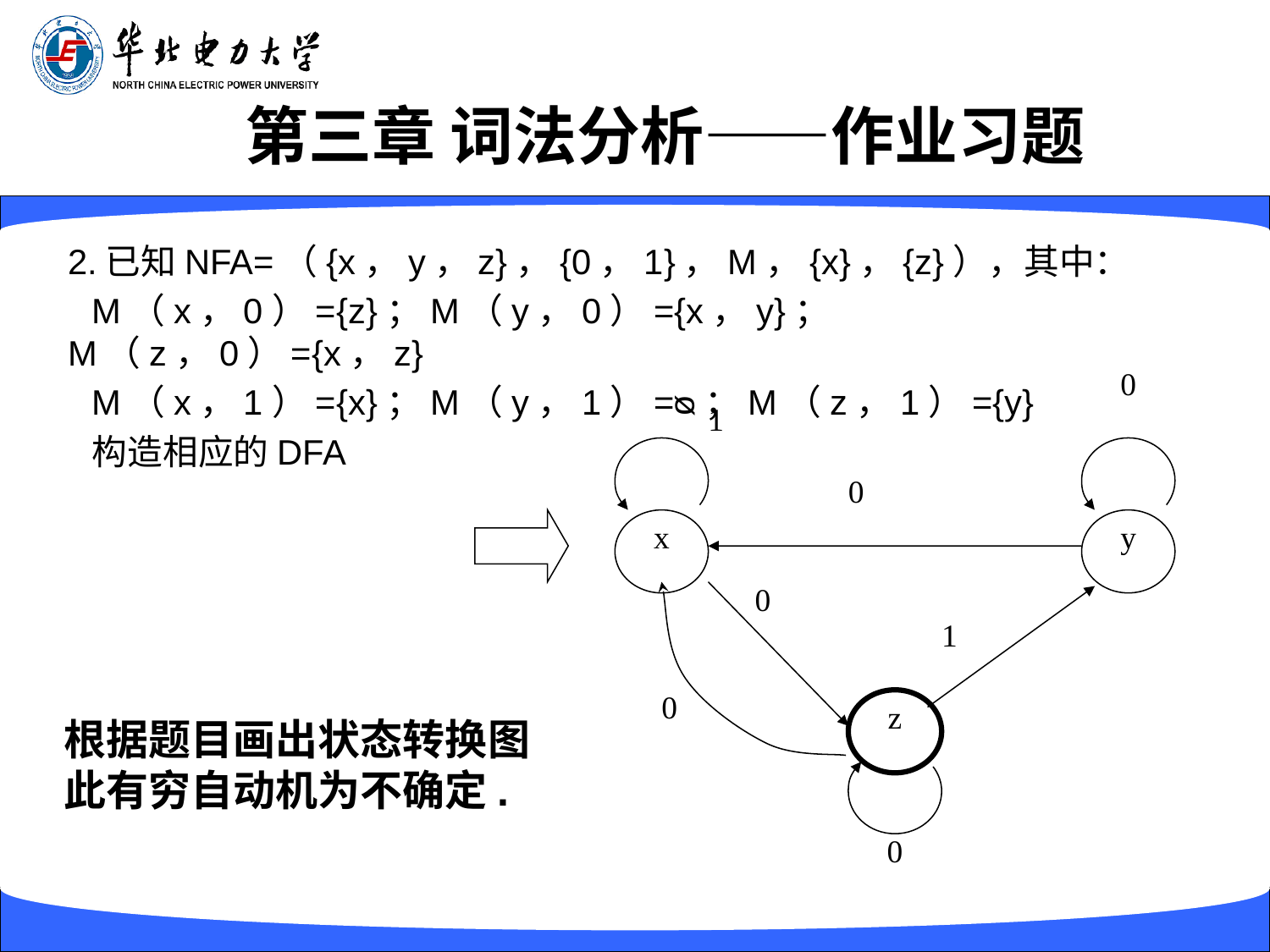

# 第三章 词法分析——作业习题
2.已知NFA=（{x，y，z}，{0，1}，M，{x}，{z}），其中：
M（x，0）={z}；M（y，0）={x，y}；M（z，0）={x，z}
M（x，1）={x}；M（y，1）=ᴓ；M（z，1）={y}
构造相应的DFA
0
1

0

x
y

0

1
0
z

0
根据题目画出状态转换图
此有穷自动机为不确定.